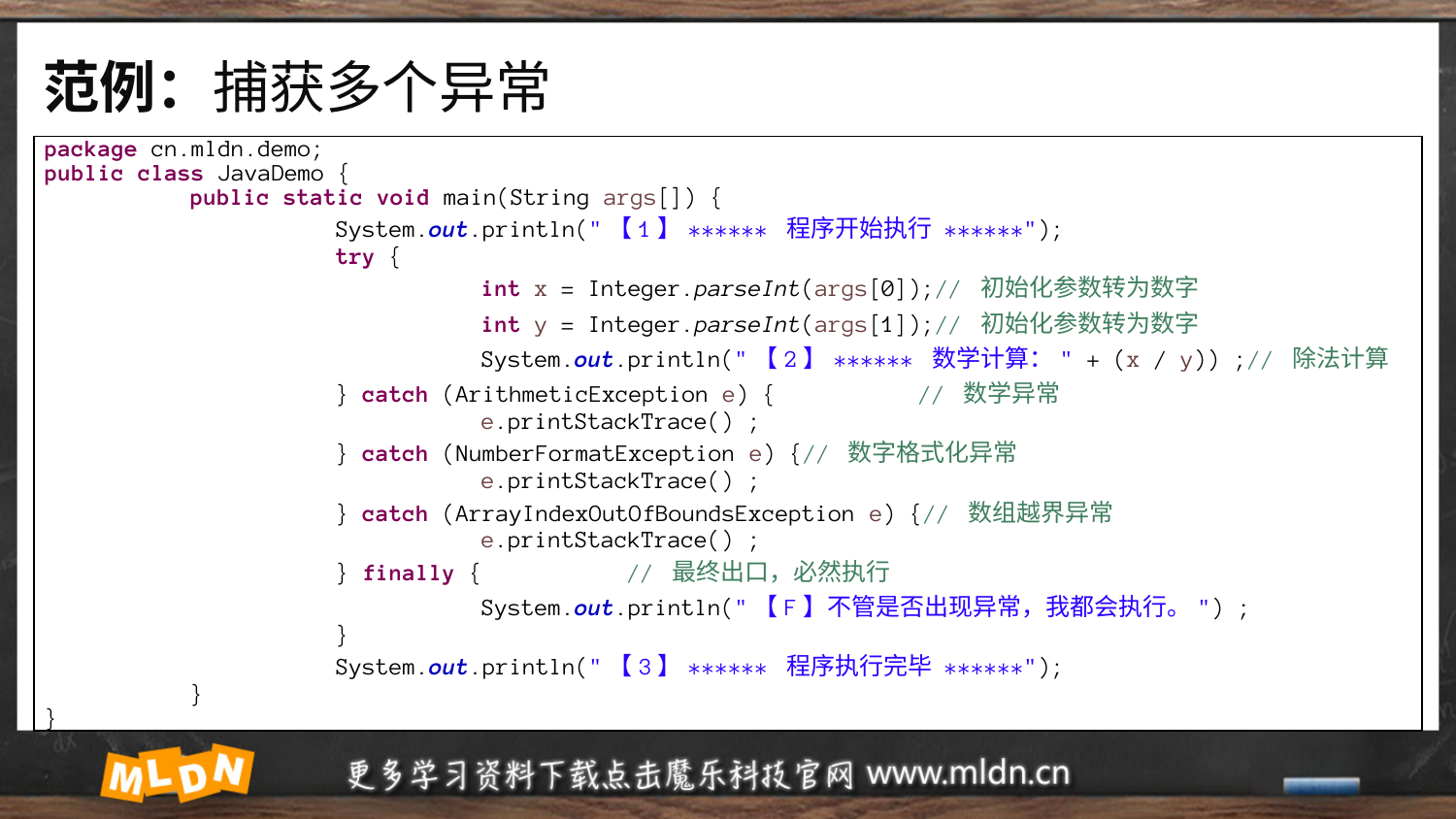

# 范例：捕获多个异常
| package cn.mldn.demo; public class JavaDemo { public static void main(String args[]) { System.out.println("【1】\*\*\*\*\*\* 程序开始执行 \*\*\*\*\*\*"); try { int x = Integer.parseInt(args[0]);// 初始化参数转为数字 int y = Integer.parseInt(args[1]);// 初始化参数转为数字 System.out.println("【2】\*\*\*\*\*\* 数学计算：" + (x / y)) ;// 除法计算 } catch (ArithmeticException e) { // 数学异常 e.printStackTrace() ; } catch (NumberFormatException e) {// 数字格式化异常 e.printStackTrace() ; } catch (ArrayIndexOutOfBoundsException e) {// 数组越界异常 e.printStackTrace() ; } finally { // 最终出口，必然执行 System.out.println("【F】不管是否出现异常，我都会执行。") ; } System.out.println("【3】\*\*\*\*\*\* 程序执行完毕 \*\*\*\*\*\*"); } } |
| --- |